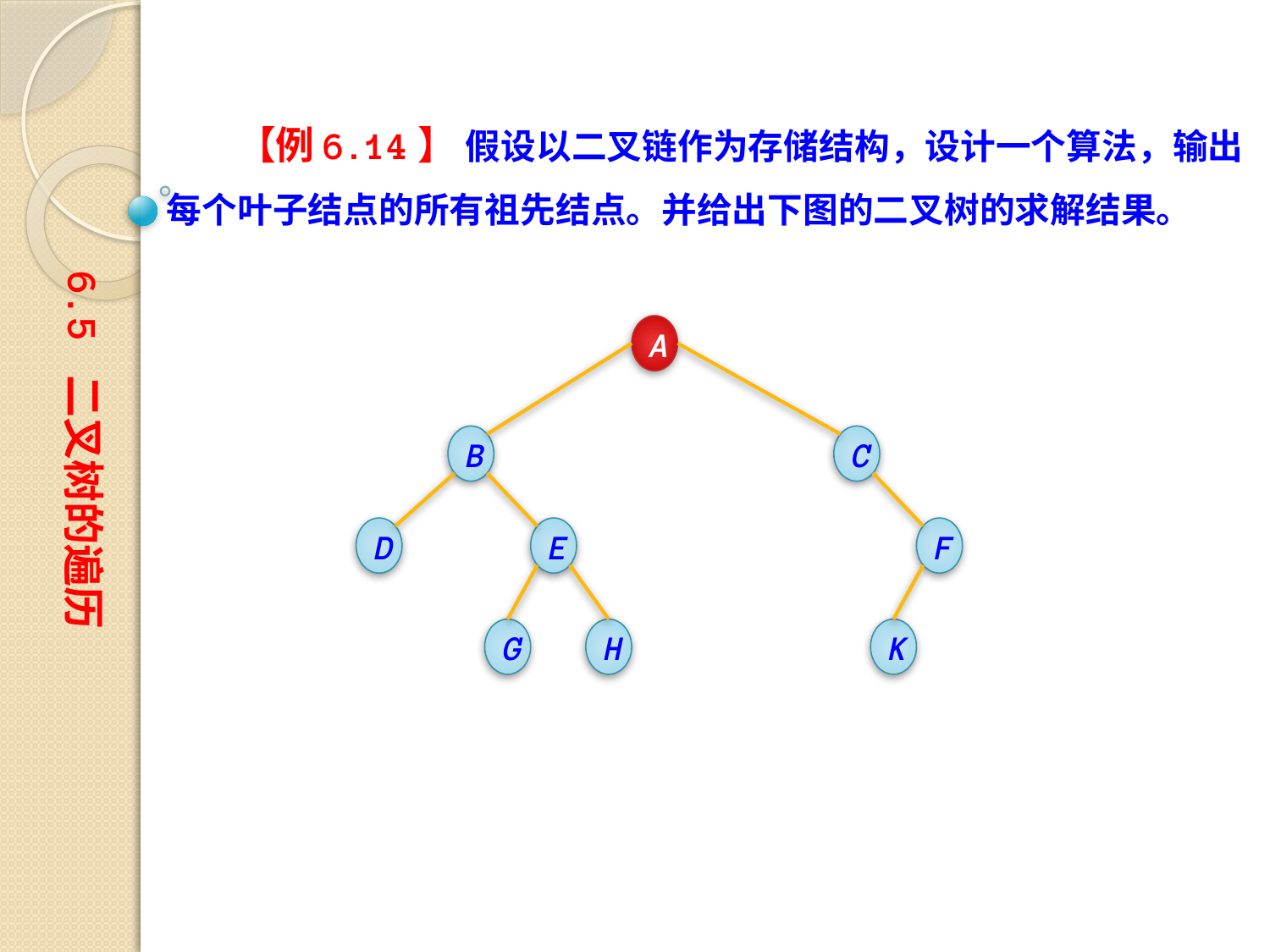

【例6.14】 假设以二叉链作为存储结构，设计一个算法，输出每个叶子结点的所有祖先结点。并给出下图的二叉树的求解结果。
6.5 二叉树的遍历
A
B
C
D
E
F
G
H
K